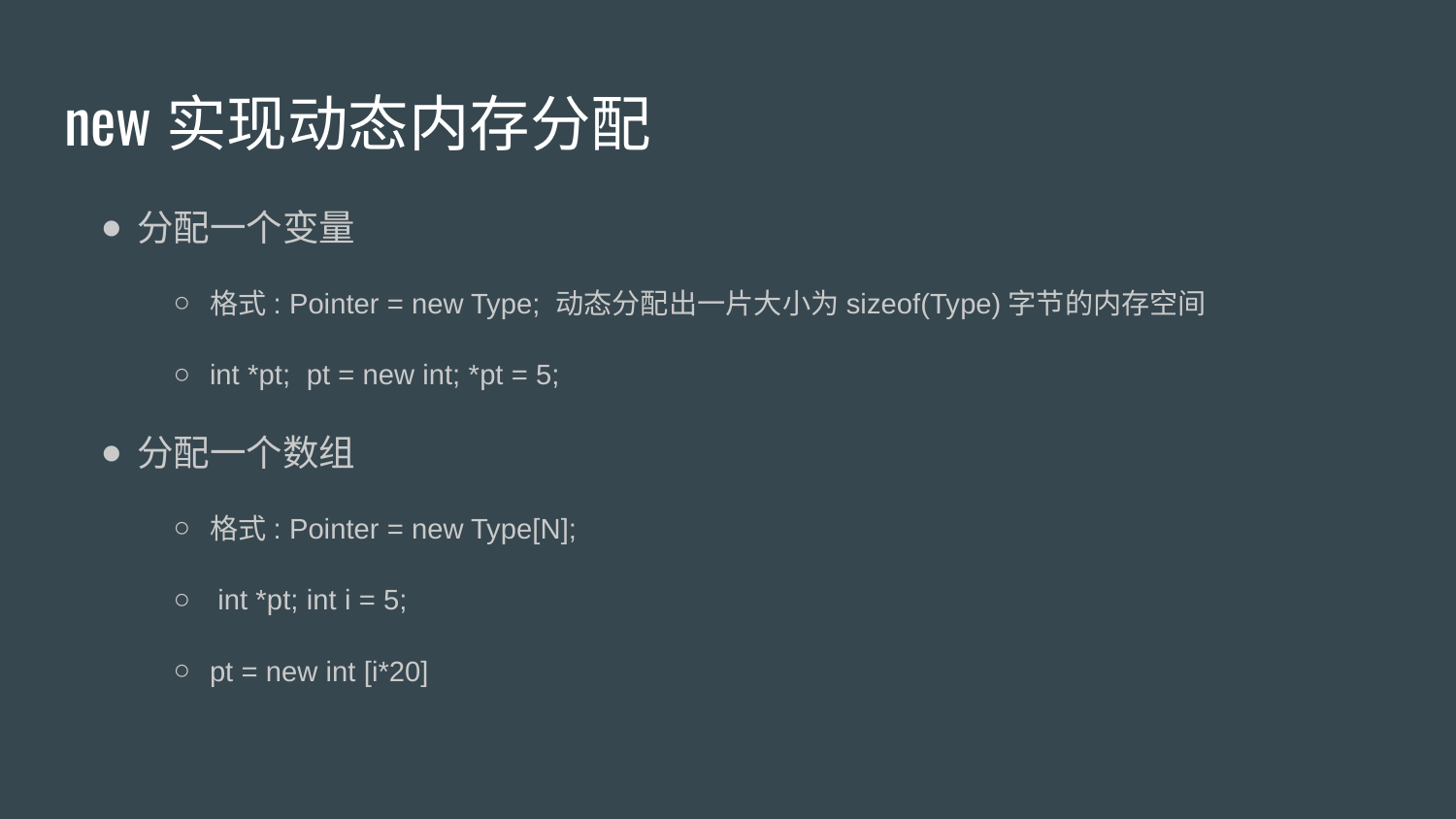

# new实现动态内存分配
分配一个变量
格式: Pointer = new Type; 动态分配出一片大小为sizeof(Type)字节的内存空间
int *pt;  pt = new int; *pt = 5;
分配一个数组
格式: Pointer = new Type[N];
 int *pt; int i = 5;
pt = new int [i*20]